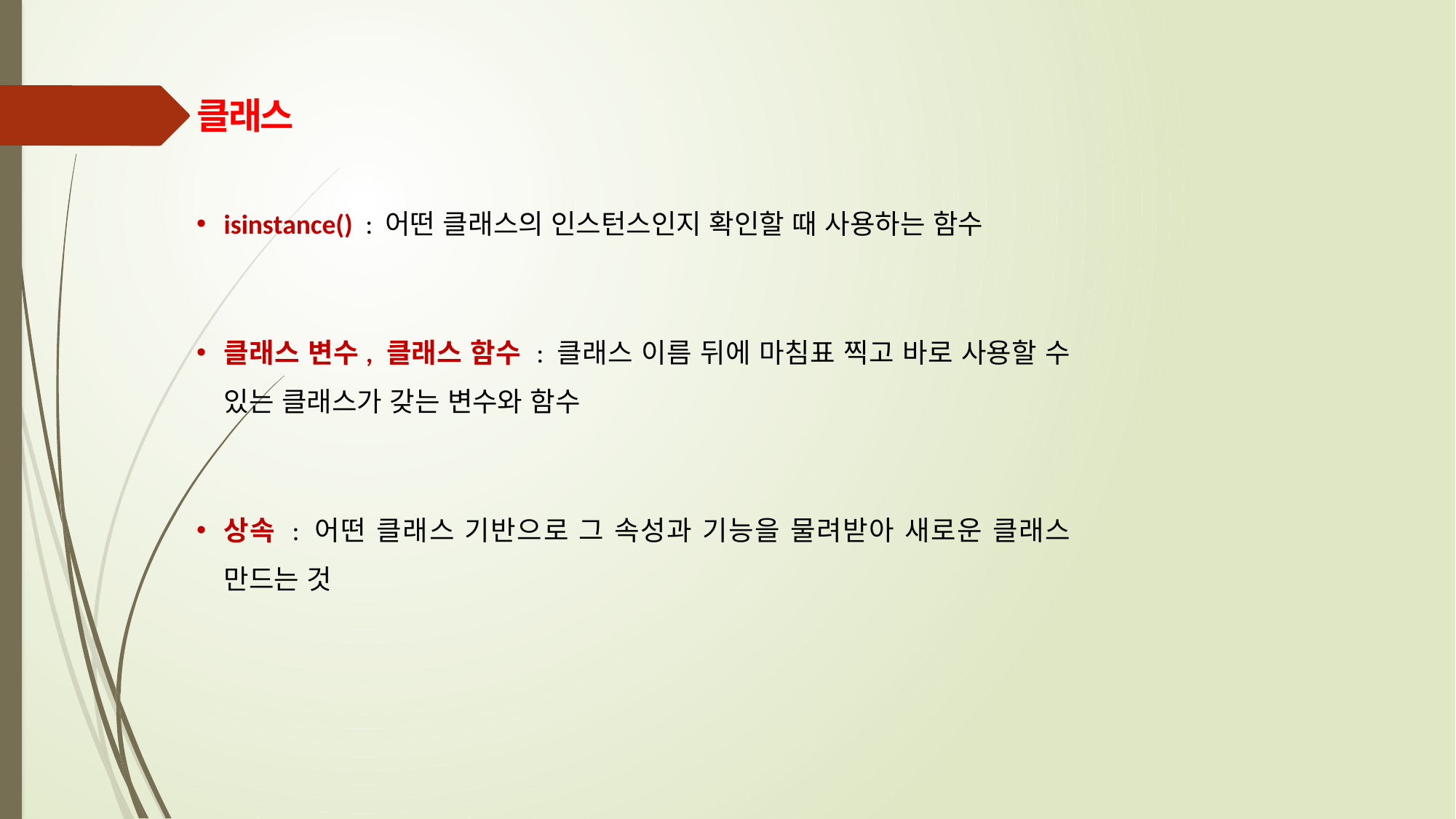

클래스
isinstance()  : 어떤 클래스의 인스턴스인지 확인할 때 사용하는 함수

클래스 변수, 클래스 함수 : 클래스 이름 뒤에 마침표 찍고 바로 사용할 수 있는 클래스가 갖는 변수와 함수

상속 : 어떤 클래스 기반으로 그 속성과 기능을 물려받아 새로운 클래스 만드는 것